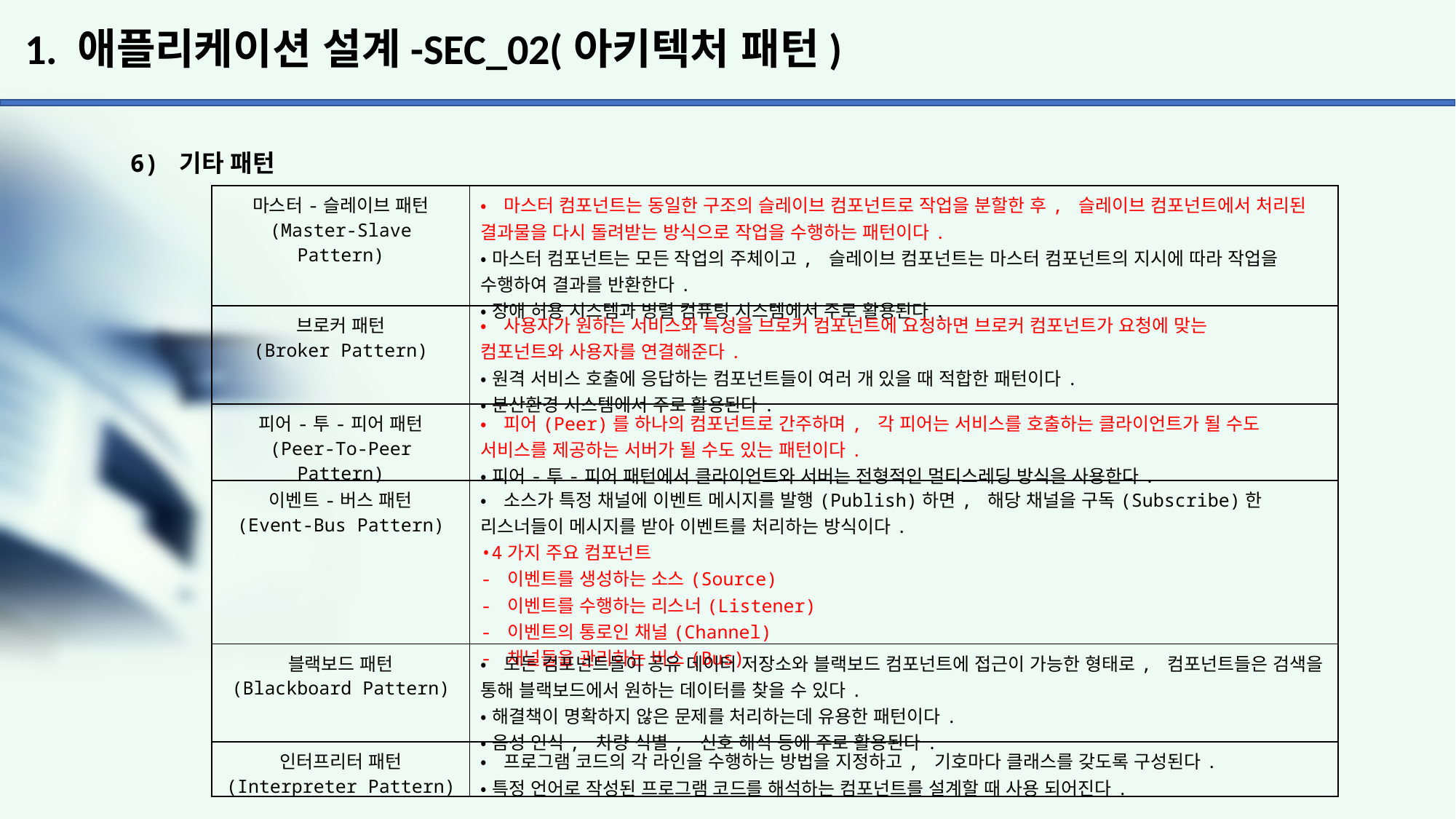

# 1. 애플리케이션 설계-SEC_02(아키텍처 패턴)
6) 기타 패턴
| 마스터-슬레이브 패턴 (Master-Slave Pattern) | •마스터 컴포넌트는 동일한 구조의 슬레이브 컴포넌트로 작업을 분할한 후, 슬레이브 컴포넌트에서 처리된 결과물을 다시 돌려받는 방식으로 작업을 수행하는 패턴이다. •마스터 컴포넌트는 모든 작업의 주체이고, 슬레이브 컴포넌트는 마스터 컴포넌트의 지시에 따라 작업을 수행하여 결과를 반환한다. •장애 허용 시스템과 병렬 컴퓨팅 시스템에서 주로 활용된다. |
| --- | --- |
| 브로커 패턴 (Broker Pattern) | •사용자가 원하는 서비스와 특성을 브로커 컴포넌트에 요청하면 브로커 컴포넌트가 요청에 맞는 컴포넌트와 사용자를 연결해준다. •원격 서비스 호출에 응답하는 컴포넌트들이 여러 개 있을 때 적합한 패턴이다. •분산환경 시스템에서 주로 활용된다. |
| 피어-투-피어 패턴 (Peer-To-Peer Pattern) | •피어(Peer)를 하나의 컴포넌트로 간주하며, 각 피어는 서비스를 호출하는 클라이언트가 될 수도 서비스를 제공하는 서버가 될 수도 있는 패턴이다. •피어-투-피어 패턴에서 클라이언트와 서버는 전형적인 멀티스레딩 방식을 사용한다. |
| 이벤트-버스 패턴 (Event-Bus Pattern) | •소스가 특정 채널에 이벤트 메시지를 발행(Publish)하면, 해당 채널을 구독(Subscribe)한 리스너들이 메시지를 받아 이벤트를 처리하는 방식이다. •4가지 주요 컴포넌트 - 이벤트를 생성하는 소스(Source) - 이벤트를 수행하는 리스너(Listener) - 이벤트의 통로인 채널(Channel) - 채널들을 관리하는 버스(Bus) |
| 블랙보드 패턴 (Blackboard Pattern) | •모든 컴포넌트들이 공유 데이터 저장소와 블랙보드 컴포넌트에 접근이 가능한 형태로, 컴포넌트들은 검색을 통해 블랙보드에서 원하는 데이터를 찾을 수 있다. •해결책이 명확하지 않은 문제를 처리하는데 유용한 패턴이다. •음성 인식, 차량 식별, 신호 해석 등에 주로 활용된다. |
| 인터프리터 패턴 (Interpreter Pattern) | •프로그램 코드의 각 라인을 수행하는 방법을 지정하고, 기호마다 클래스를 갖도록 구성된다. •특정 언어로 작성된 프로그램 코드를 해석하는 컴포넌트를 설계할 때 사용 되어진다. |